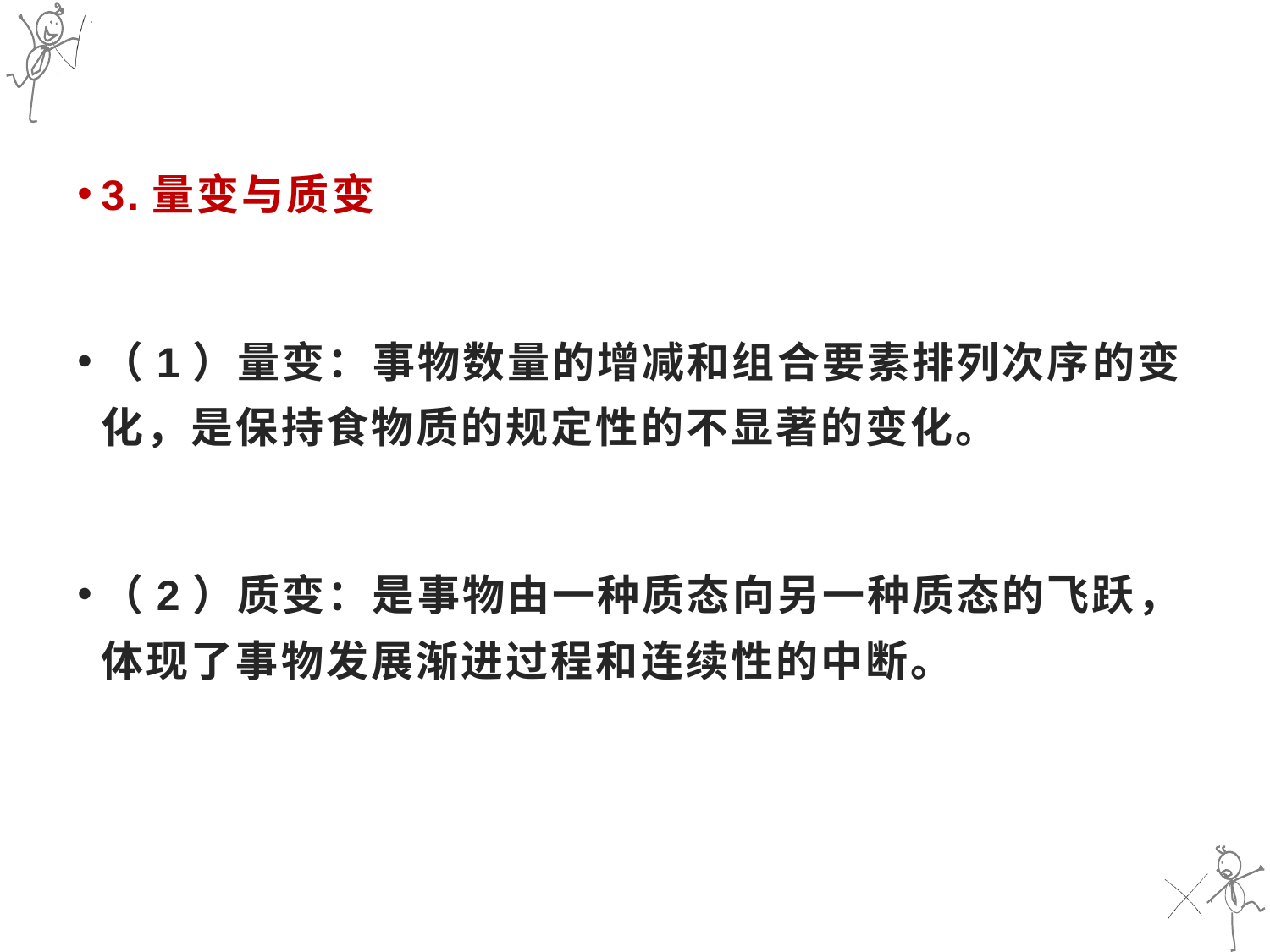

3.量变与质变

（1）量变：事物数量的增减和组合要素排列次序的变化，是保持食物质的规定性的不显著的变化。

（2）质变：是事物由一种质态向另一种质态的飞跃，体现了事物发展渐进过程和连续性的中断。